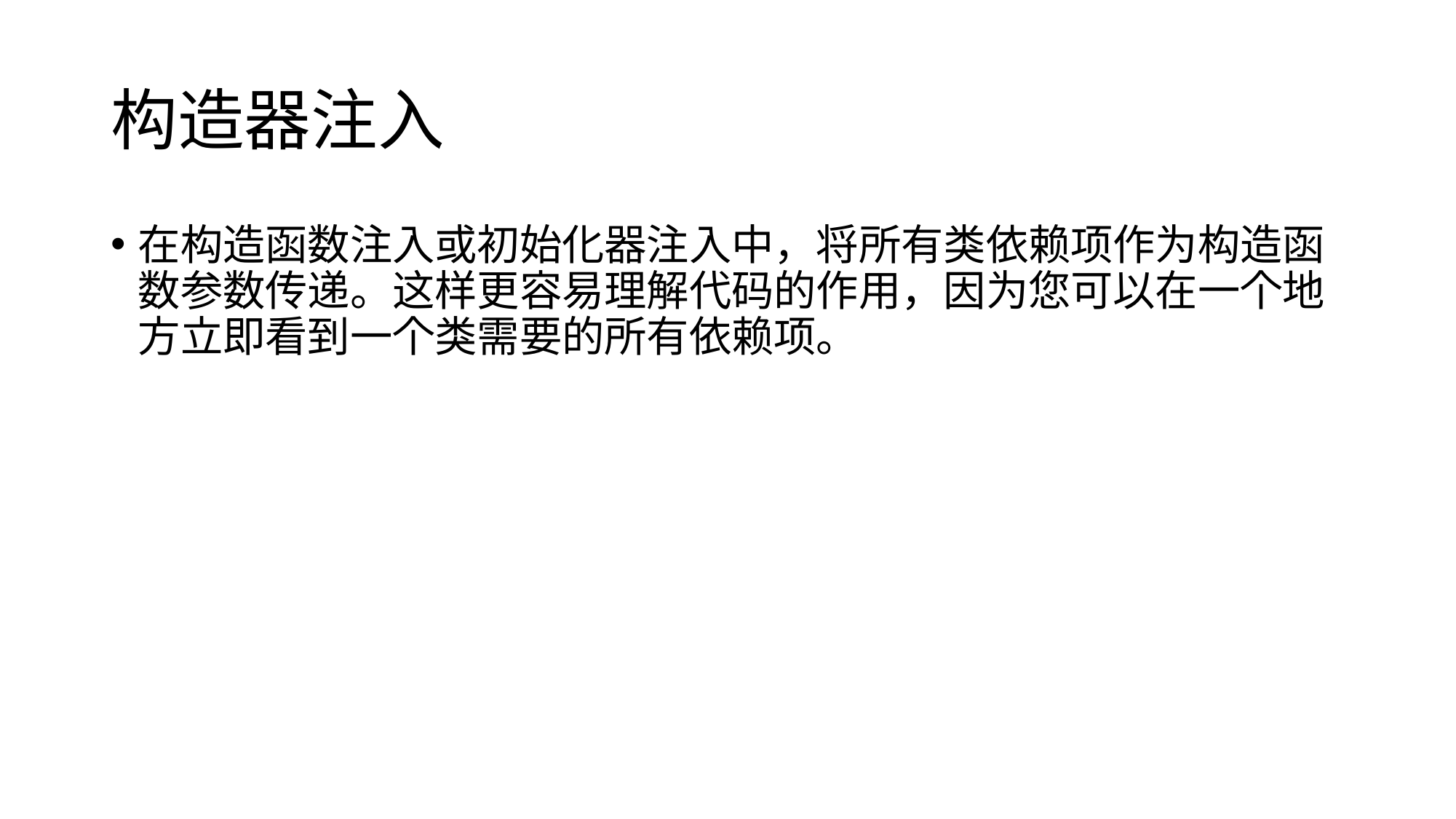

# 构造器注入
在构造函数注入或初始化器注入中，将所有类依赖项作为构造函数参数传递。这样更容易理解代码的作用，因为您可以在一个地方立即看到一个类需要的所有依赖项。